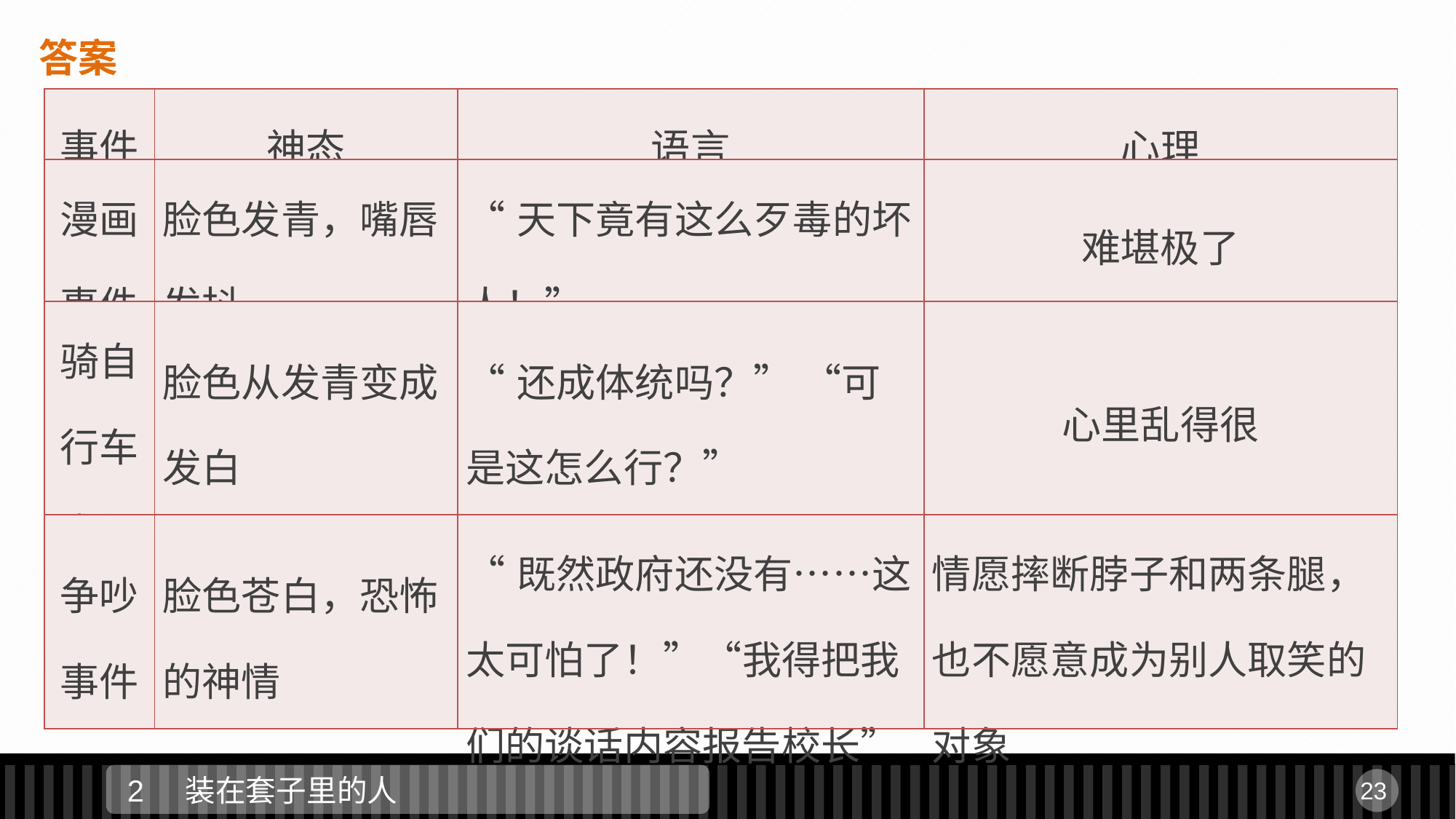

答案
| 事件 | 神态 | 语言 | 心理 |
| --- | --- | --- | --- |
| 漫画事件 | 脸色发青，嘴唇发抖 | “天下竟有这么歹毒的坏人！” | 难堪极了 |
| 骑自行车事件 | 脸色从发青变成发白 | “还成体统吗？” “可是这怎么行？” | 心里乱得很 |
| 争吵事件 | 脸色苍白，恐怖的神情 | “既然政府还没有……这太可怕了！”“我得把我们的谈话内容报告校长” | 情愿摔断脖子和两条腿，也不愿意成为别人取笑的对象 |